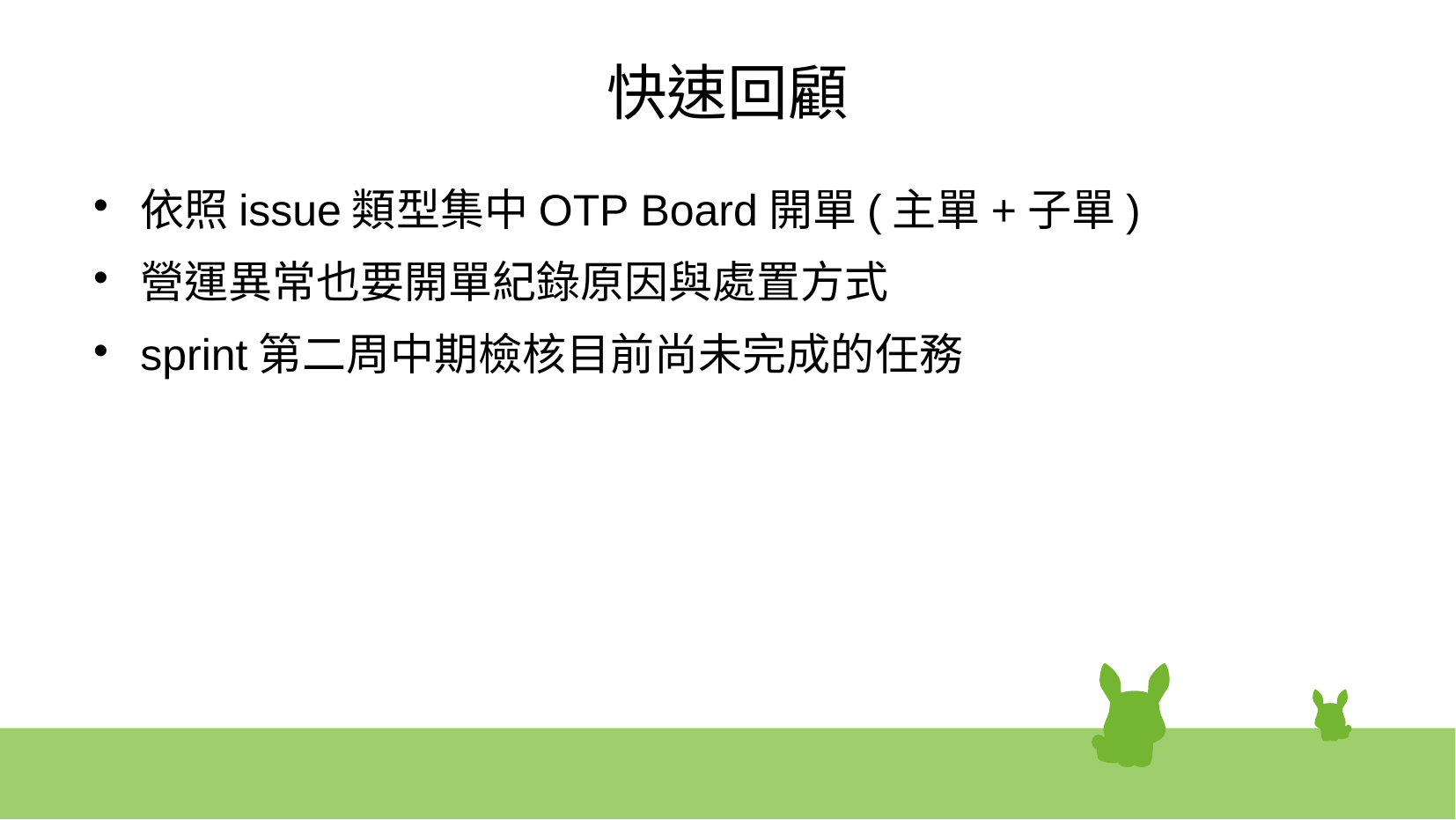

# 快速回顧
依照issue類型集中OTP Board開單(主單+子單)
營運異常也要開單紀錄原因與處置方式
sprint第二周中期檢核目前尚未完成的任務